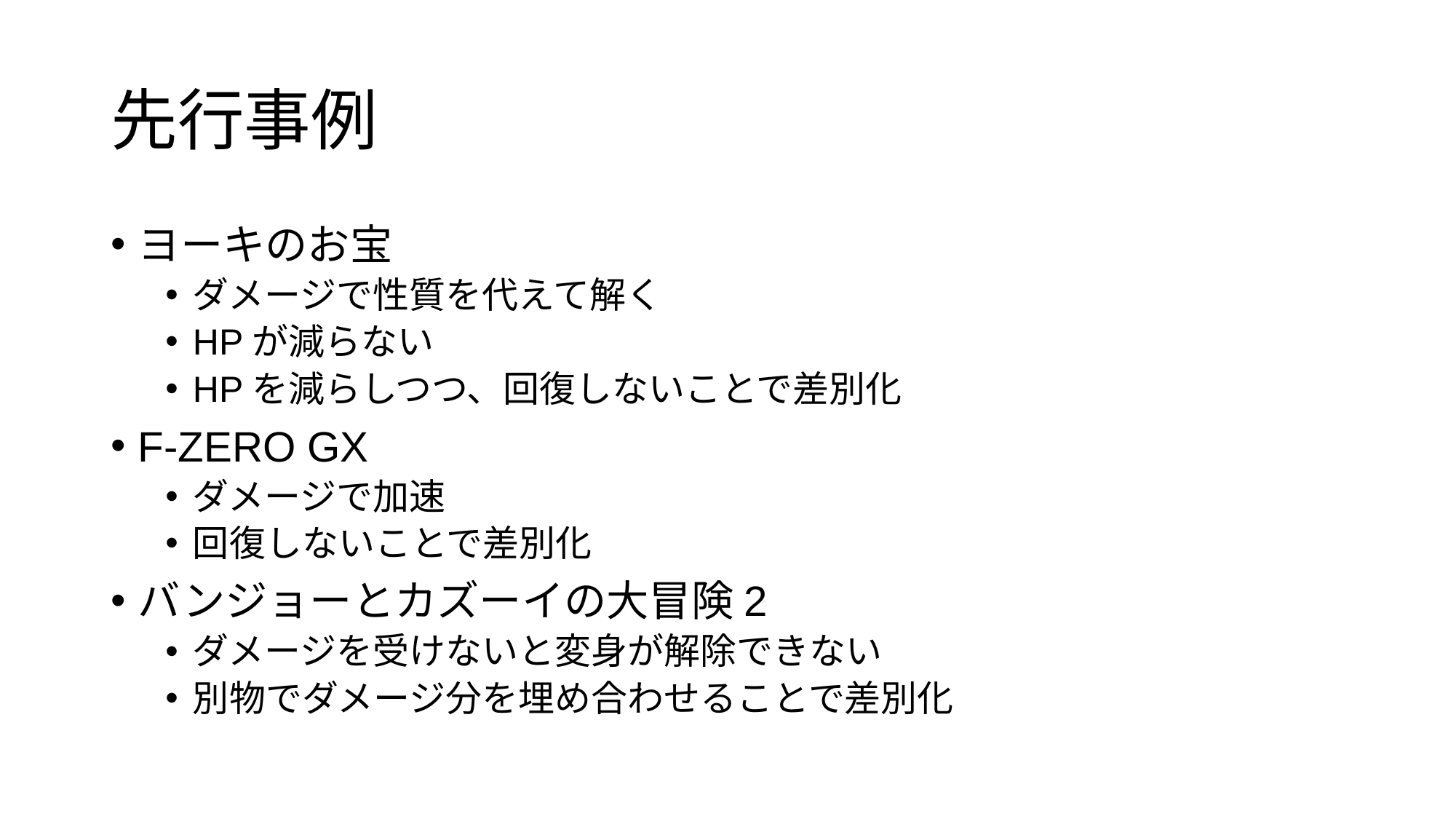

# 先行事例
ヨーキのお宝
ダメージで性質を代えて解く
HPが減らない
HPを減らしつつ、回復しないことで差別化
F-ZERO GX
ダメージで加速
回復しないことで差別化
バンジョーとカズーイの大冒険2
ダメージを受けないと変身が解除できない
別物でダメージ分を埋め合わせることで差別化